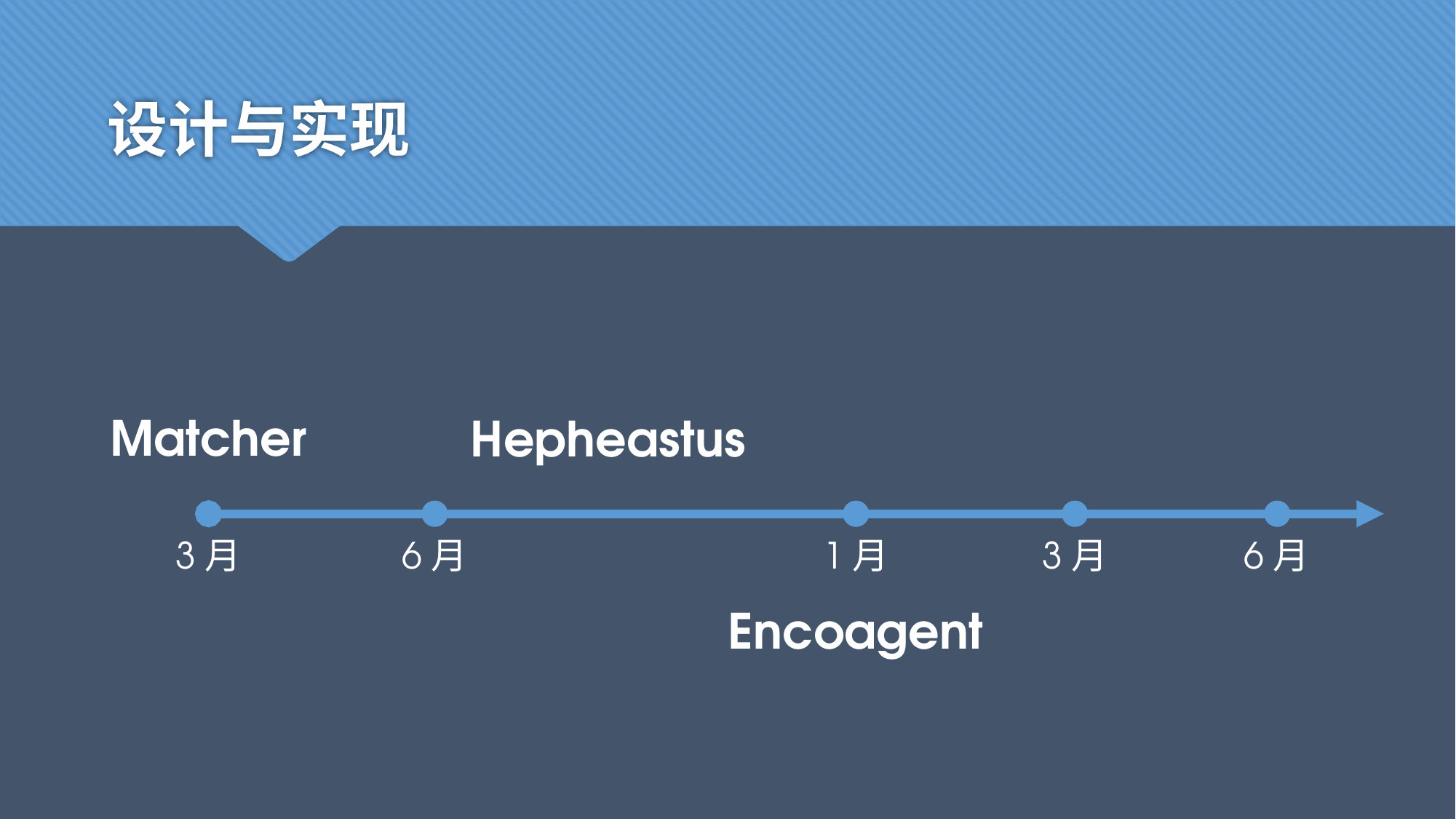

# 设计与实现
Matcher
Hepheastus

3月
6月
1月
3月
6月
Encoagent